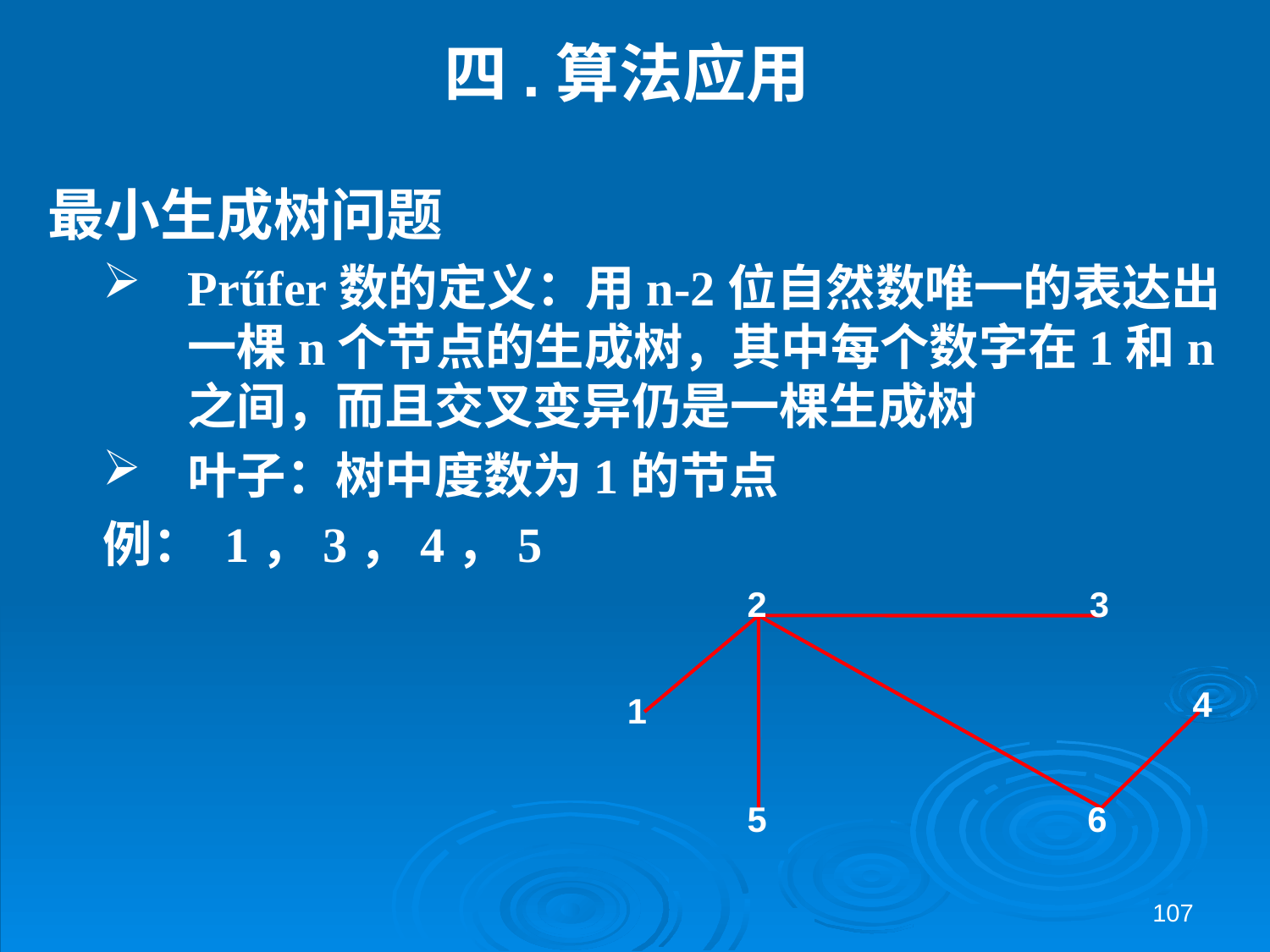

# 四.算法应用
最小生成树问题
Prűfer数的定义：用n-2位自然数唯一的表达出一棵n个节点的生成树，其中每个数字在1和n之间，而且交叉变异仍是一棵生成树
叶子：树中度数为1的节点
例： 1，3，4，5

2
3

4
1

5
6
107